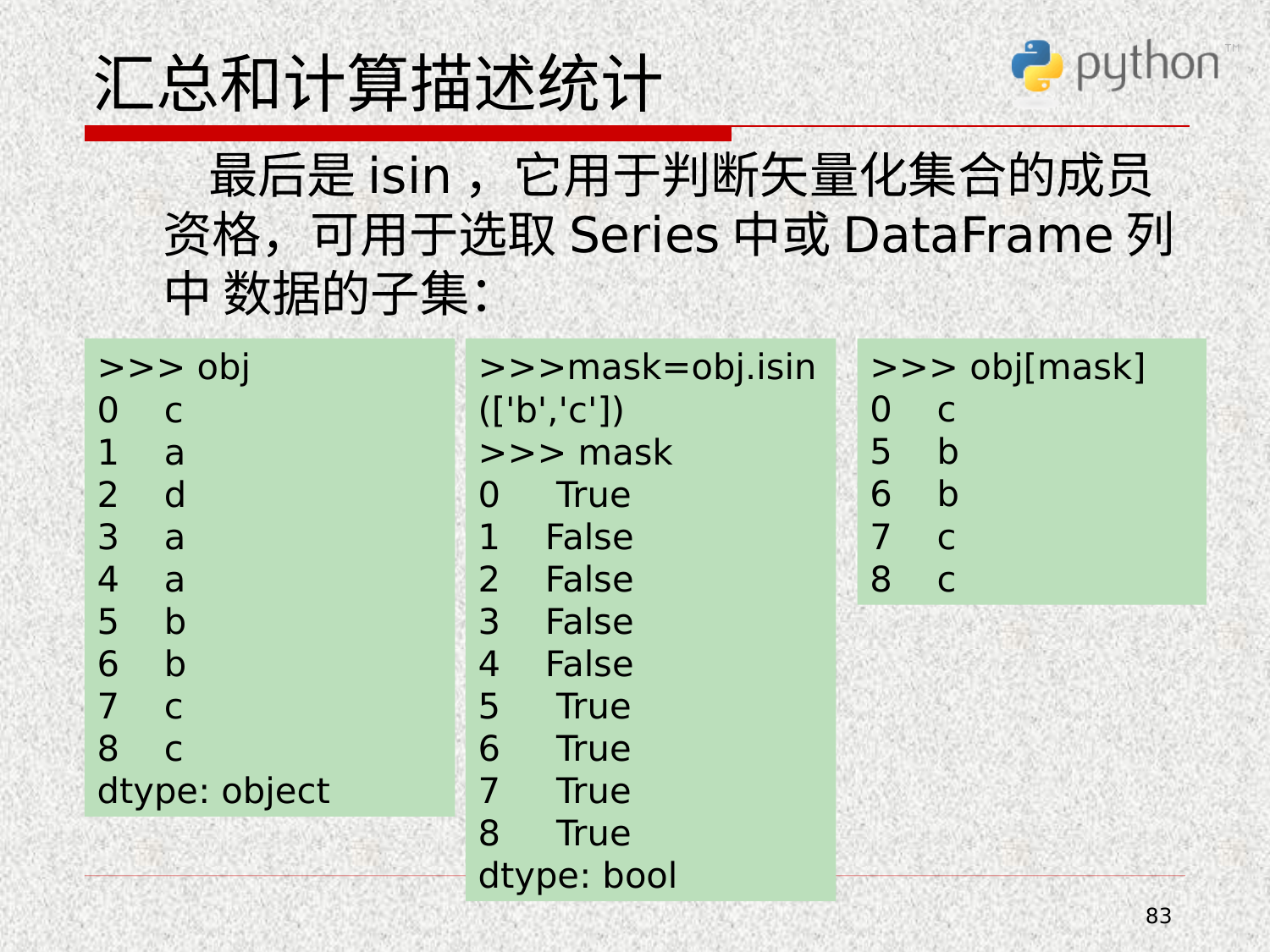

# 汇总和计算描述统计
         最后是isin，它用于判断矢量化集合的成员资格，可用于选取Series中或DataFrame列中 数据的子集：

>>> obj
0    c
1    a
2    d
3    a
4    a
5    b
6    b
7    c
8    c
dtype: object
>>>mask=obj.isin(['b','c'])
>>> mask
0     True
1    False
2    False
3    False
4    False
5     True
6     True
7     True
8     True
dtype: bool
>>> obj[mask]
0    c
5    b
6    b
7    c
8    c
83